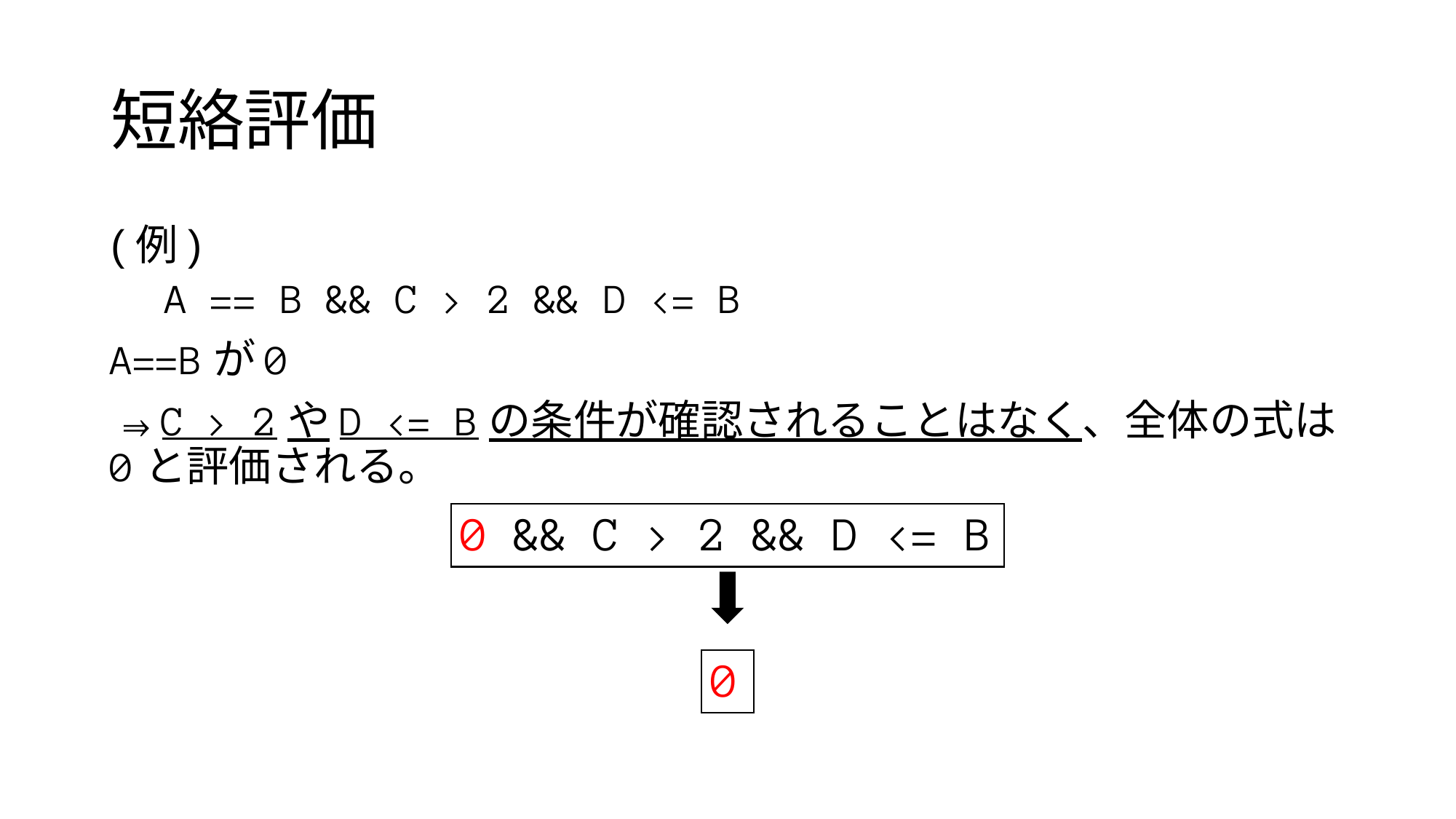

# 短絡評価
(例)
A == B && C > 2 && D <= B
A==Bが0
⇒C > 2やD <= Bの条件が確認されることはなく、全体の式は0と評価される。

0 && C > 2 && D <= B

0